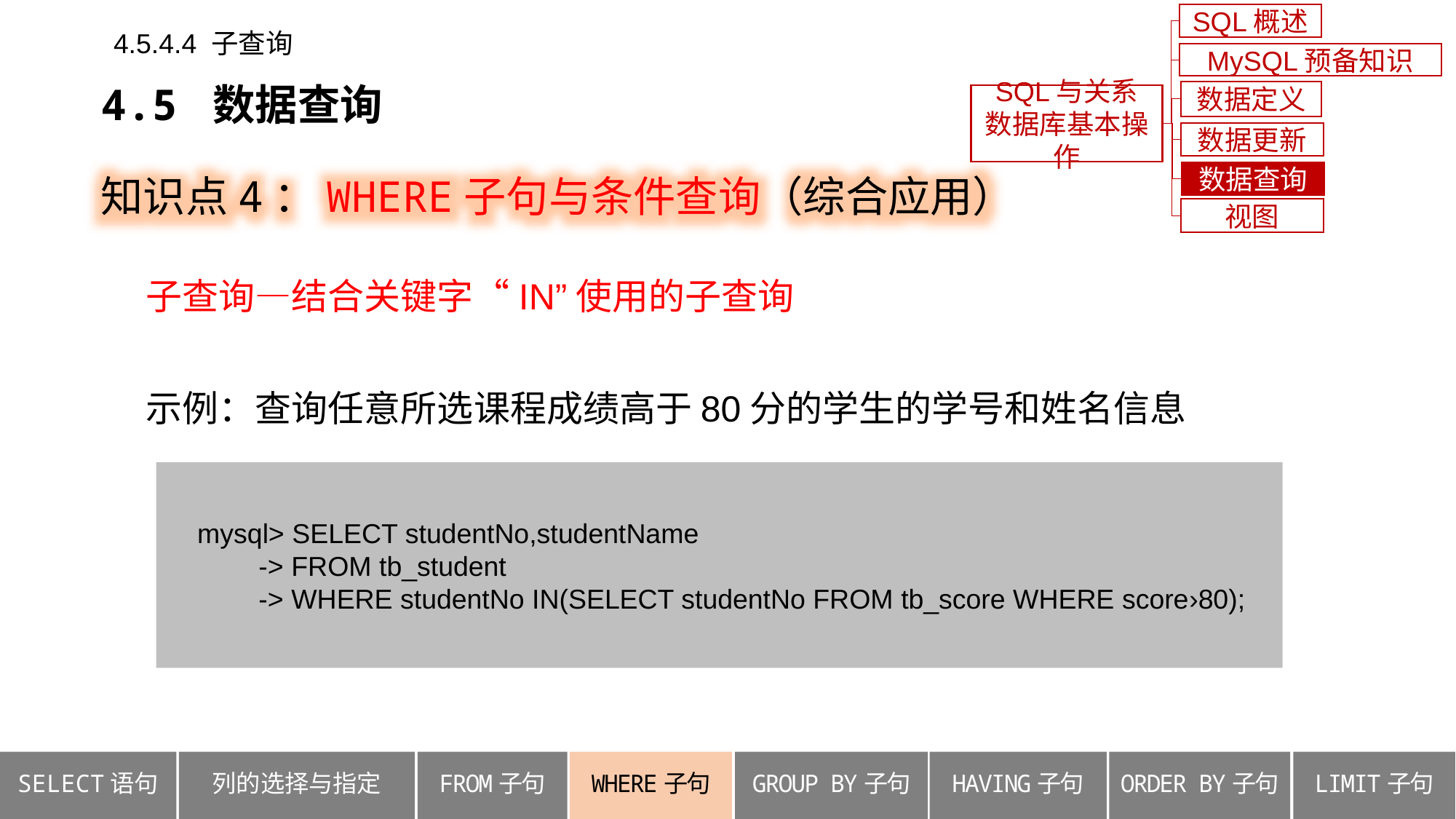

SQL概述
4.5.4.4 子查询
MySQL预备知识
4.5 数据查询
数据定义
SQL与关系数据库基本操作
数据更新
知识点4：WHERE子句与条件查询（综合应用）
数据查询
视图
子查询—结合关键字“IN”使用的子查询

示例：查询任意所选课程成绩高于80分的学生的学号和姓名信息
    mysql> SELECT studentNo,studentName
            -> FROM tb_student
            -> WHERE studentNo IN(SELECT studentNo FROM tb_score WHERE score›80);
列的选择与指定
ORDER BY子句
SELECT语句
FROM子句
WHERE子句
GROUP BY子句
HAVING子句
LIMIT子句